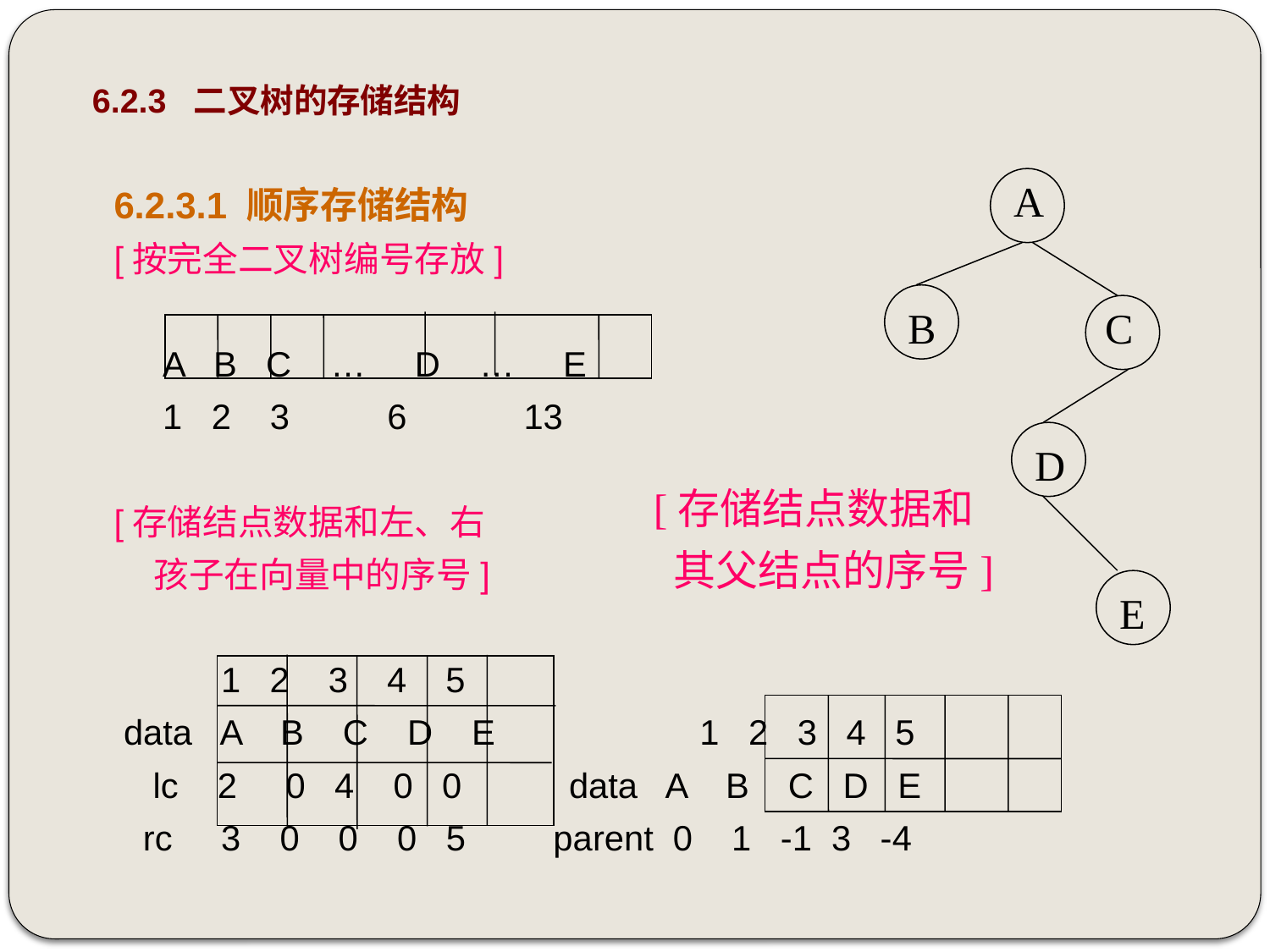

# 6.2.3  二叉树的存储结构

A
6.2.3.1 顺序存储结构
[按完全二叉树编号存放]

     A   B   C    …     D    …     E
     1   2    3          6            13

[存储结点数据和左、右
    孩子在向量中的序号]

           1   2    3    4    5
 data   A    B    C    D    E                     1   2   3   4   5
    lc    2     0   4    0   0           data   A    B    C   D   E
   rc     3    0    0    0   5         parent  0    1   -1  3   -4

B                C

D
[存储结点数据和
 其父结点的序号]

E